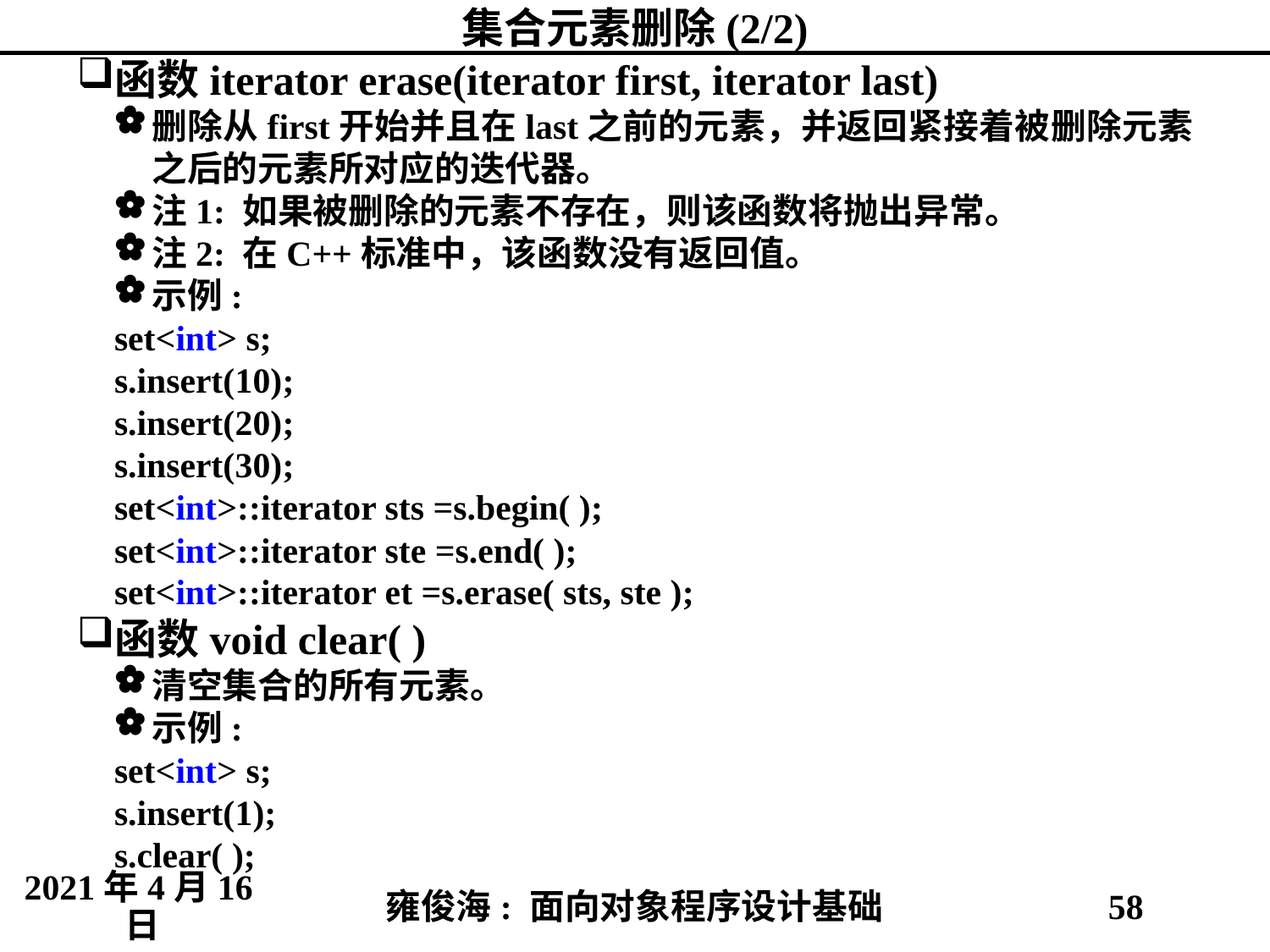

# 集合元素删除(2/2)
函数iterator erase(iterator first, iterator last)
删除从first开始并且在last之前的元素，并返回紧接着被删除元素之后的元素所对应的迭代器。
注1: 如果被删除的元素不存在，则该函数将抛出异常。
注2: 在C++标准中，该函数没有返回值。
示例:
set<int> s;
s.insert(10);
s.insert(20);
s.insert(30);
set<int>::iterator sts =s.begin( );
set<int>::iterator ste =s.end( );
set<int>::iterator et =s.erase( sts, ste );
函数void clear( )
清空集合的所有元素。
示例:
set<int> s;
s.insert(1);
s.clear( );

2021年4月16日
雍俊海: 面向对象程序设计基础
58